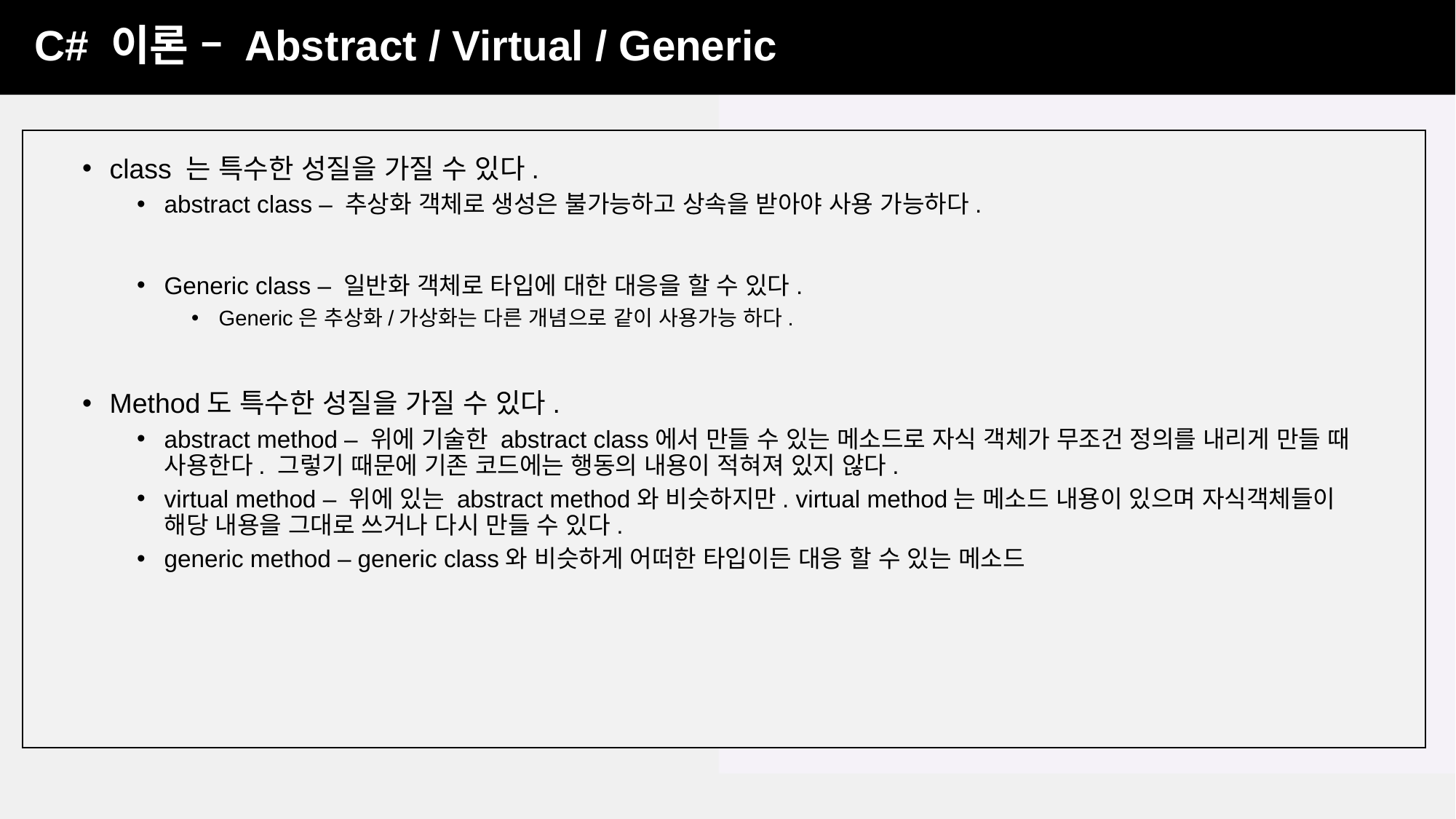

C# 이론 – Abstract / Virtual / Generic
class 는 특수한 성질을 가질 수 있다.
abstract class – 추상화 객체로 생성은 불가능하고 상속을 받아야 사용 가능하다.

Generic class – 일반화 객체로 타입에 대한 대응을 할 수 있다.
Generic은 추상화/가상화는 다른 개념으로 같이 사용가능 하다.

Method도 특수한 성질을 가질 수 있다.
abstract method – 위에 기술한 abstract class에서 만들 수 있는 메소드로 자식 객체가 무조건 정의를 내리게 만들 때 사용한다. 그렇기 때문에 기존 코드에는 행동의 내용이 적혀져 있지 않다.
virtual method – 위에 있는 abstract method와 비슷하지만. virtual method는 메소드 내용이 있으며 자식객체들이 해당 내용을 그대로 쓰거나 다시 만들 수 있다.
generic method – generic class와 비슷하게 어떠한 타입이든 대응 할 수 있는 메소드